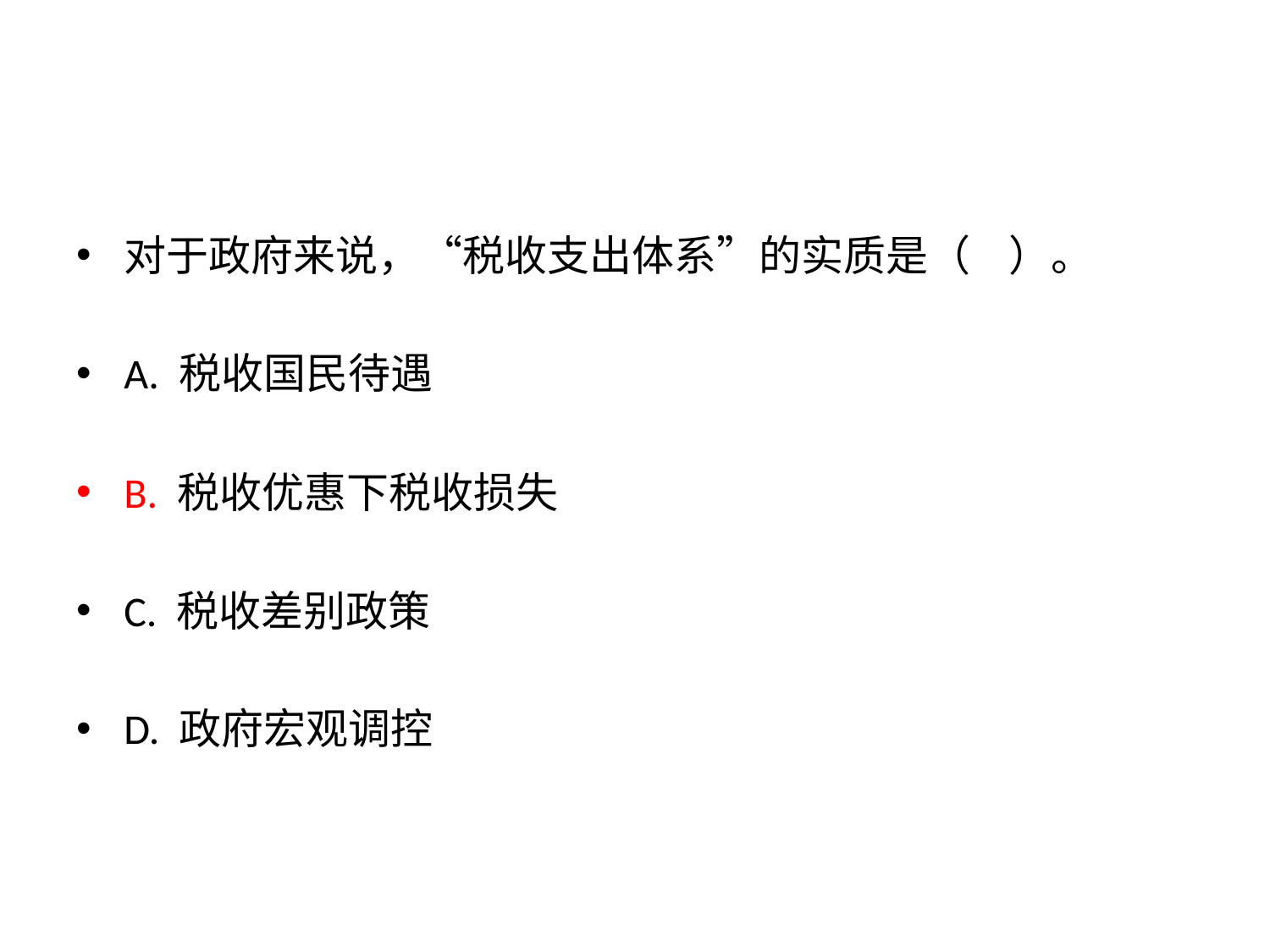

对于政府来说，“税收支出体系”的实质是（    ）。

A. 税收国民待遇

B. 税收优惠下税收损失

C. 税收差别政策

D. 政府宏观调控